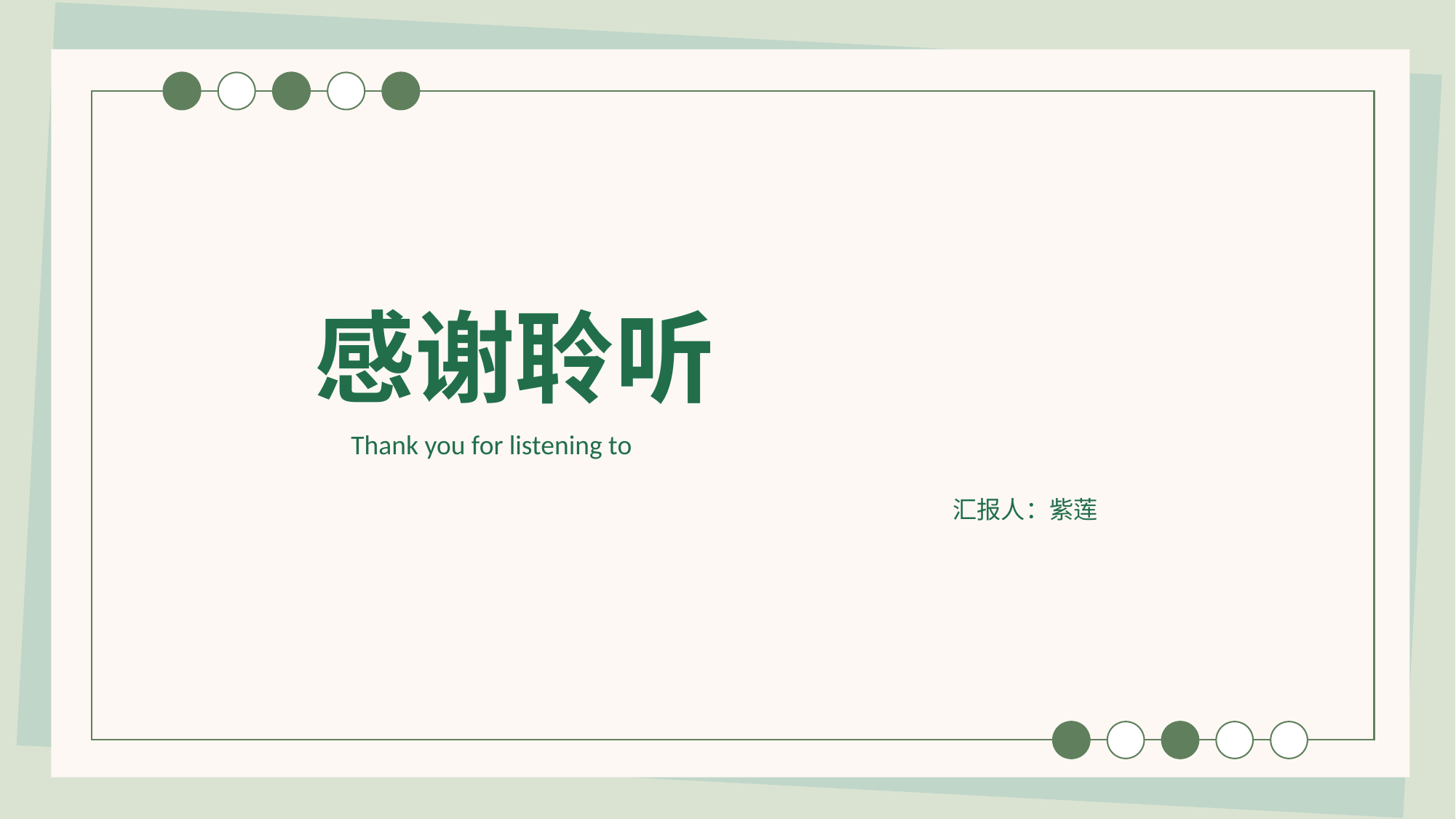

感谢聆听
Thank you for listening to
汇报人：紫莲